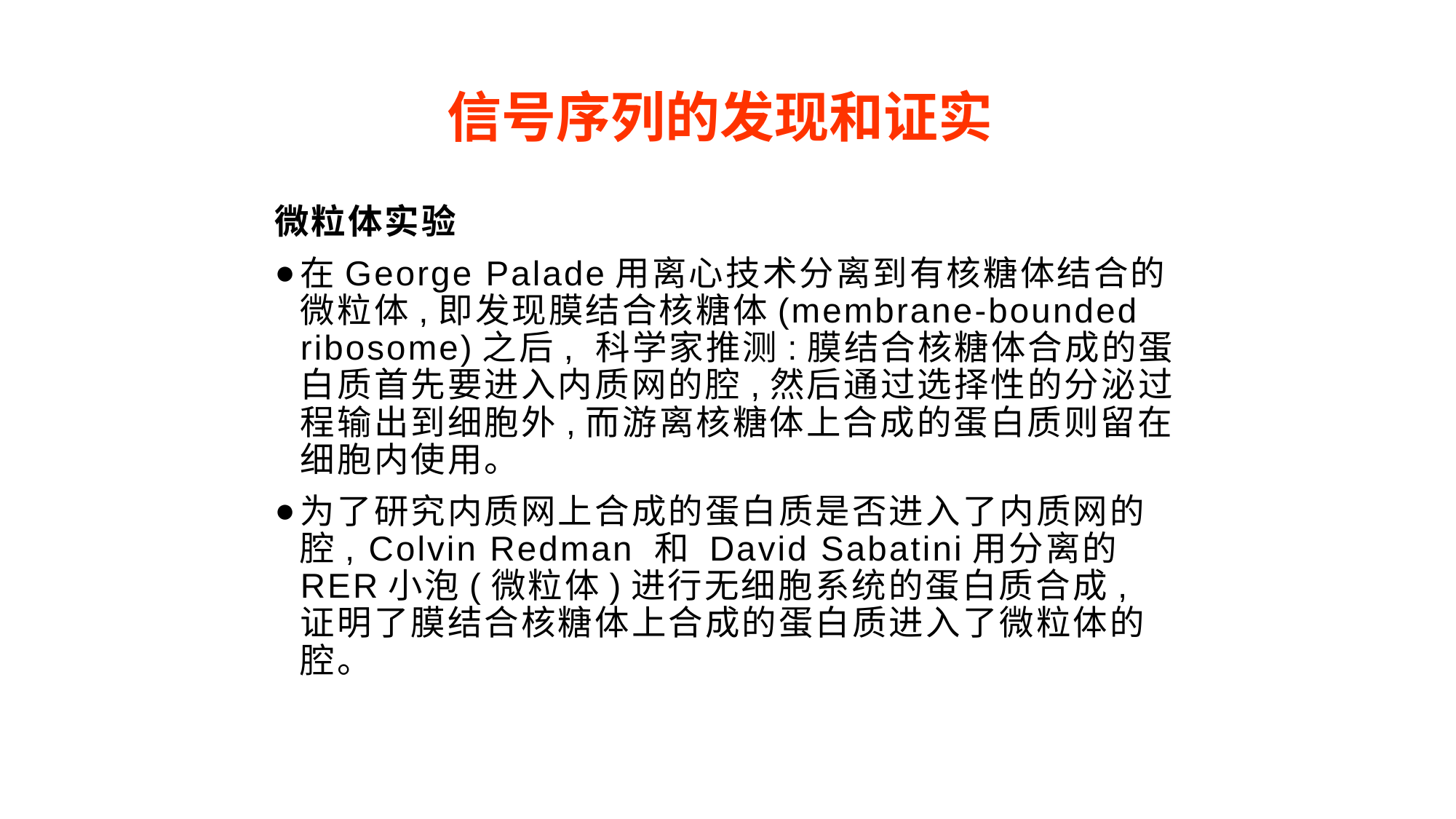

信号序列的发现和证实
微粒体实验
在George Palade用离心技术分离到有核糖体结合的微粒体,即发现膜结合核糖体(membrane-bounded ribosome)之后, 科学家推测:膜结合核糖体合成的蛋白质首先要进入内质网的腔,然后通过选择性的分泌过程输出到细胞外,而游离核糖体上合成的蛋白质则留在细胞内使用。
为了研究内质网上合成的蛋白质是否进入了内质网的腔, Colvin Redman 和 David Sabatini用分离的RER小泡(微粒体)进行无细胞系统的蛋白质合成, 证明了膜结合核糖体上合成的蛋白质进入了微粒体的腔。